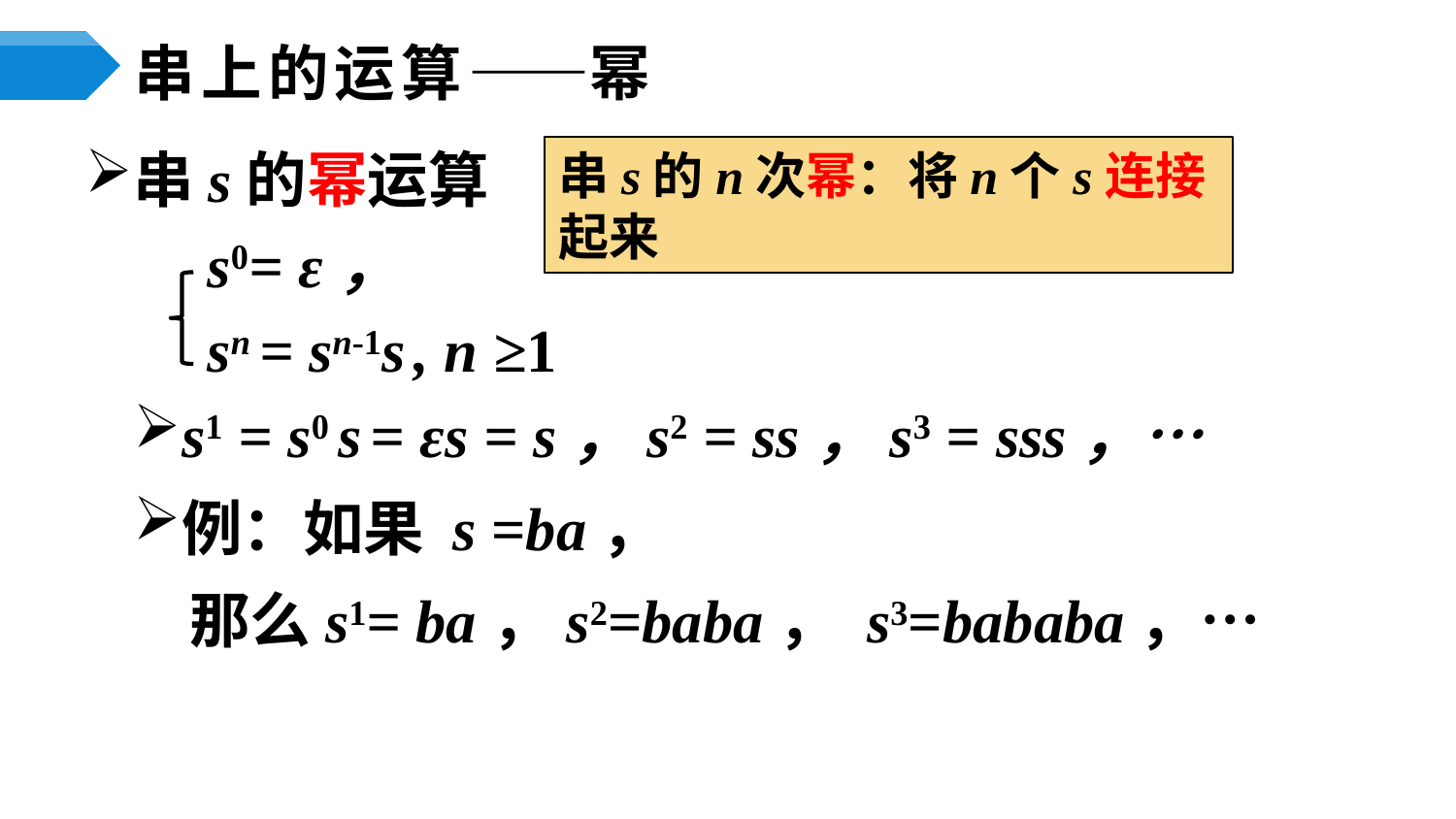

# 串上的运算——幂
串s的幂运算
        s0= ε，
        sn = sn-1s , n ≥1
s1 = s0 s = εs = s，s2 = ss，s3 = sss，…
例：如果 s =ba，
   那么s1= ba，s2=baba， s3=bababa，…

串s的n次幂：将n个s连接起来